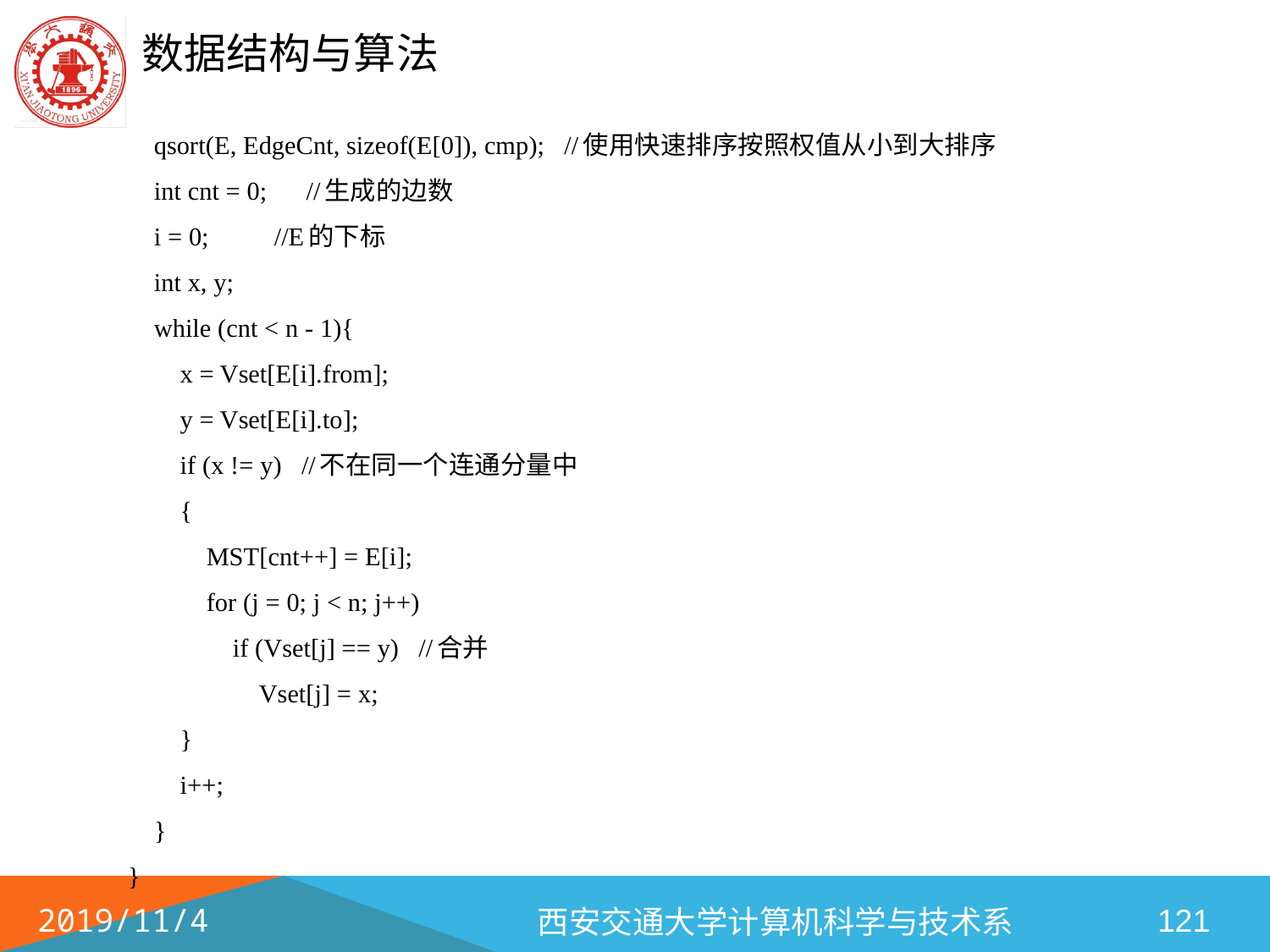

qsort(E, EdgeCnt, sizeof(E[0]), cmp);   //使用快速排序按照权值从小到大排序
    int cnt = 0;      //生成的边数
    i = 0;          //E的下标
    int x, y;
    while (cnt < n - 1){
        x = Vset[E[i].from];
        y = Vset[E[i].to];
        if (x != y)   //不在同一个连通分量中
        {
            MST[cnt++] = E[i];
            for (j = 0; j < n; j++)
                if (Vset[j] == y)   //合并
                    Vset[j] = x;
        }
        i++;
    }
}